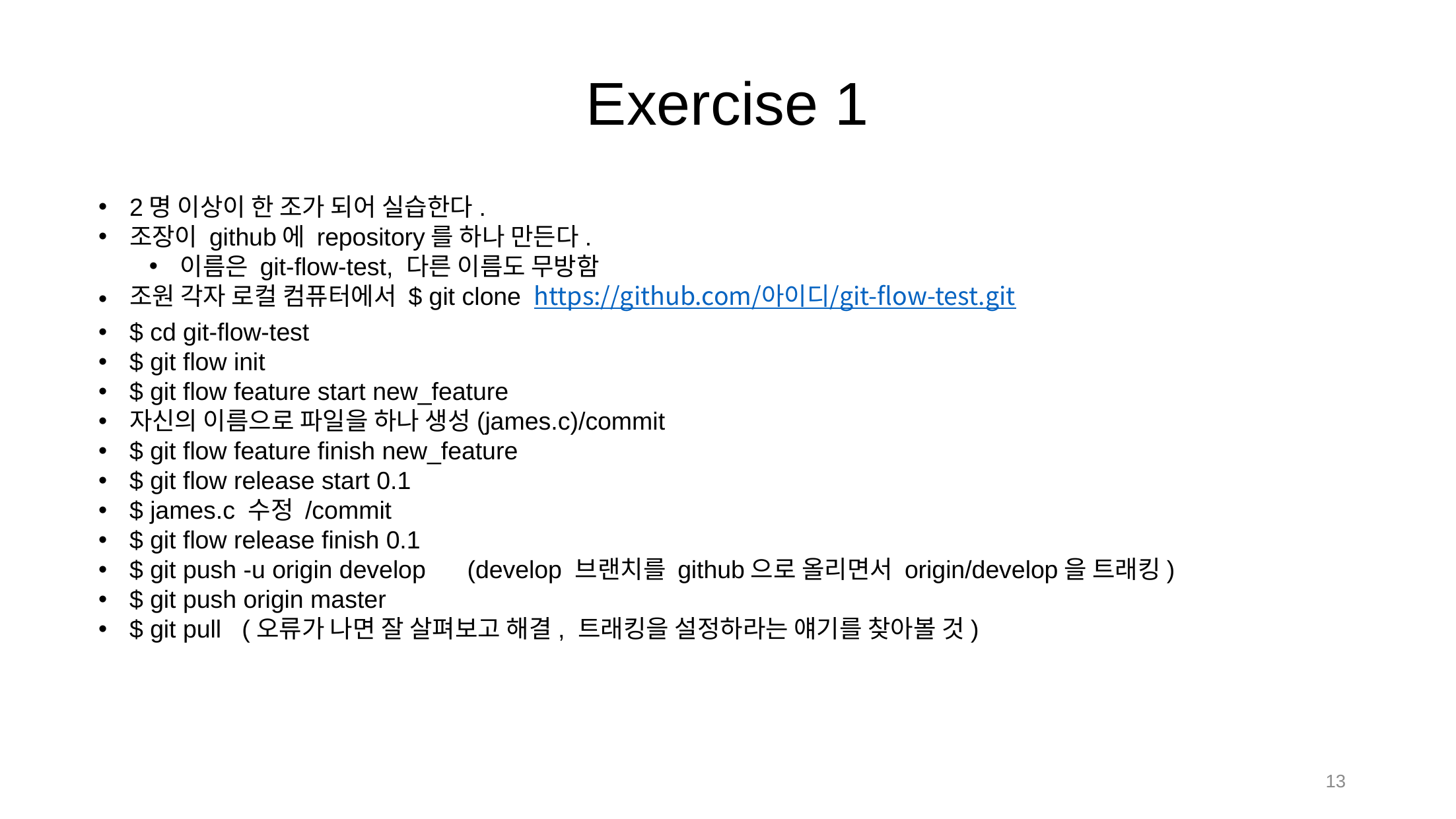

Exercise 1
2명 이상이 한 조가 되어 실습한다.
조장이 github에 repository를 하나 만든다.
이름은 git-flow-test, 다른 이름도 무방함
조원 각자 로컬 컴퓨터에서 $ git clone https://github.com/아이디/git-flow-test.git
$ cd git-flow-test
$ git flow init
$ git flow feature start new_feature
자신의 이름으로 파일을 하나 생성(james.c)/commit
$ git flow feature finish new_feature
$ git flow release start 0.1
$ james.c 수정 /commit
$ git flow release finish 0.1
$ git push -u origin develop      (develop 브랜치를 github으로 올리면서 origin/develop을 트래킹)
$ git push origin master
$ git pull   (오류가 나면 잘 살펴보고 해결, 트래킹을 설정하라는 얘기를 찾아볼 것)
13